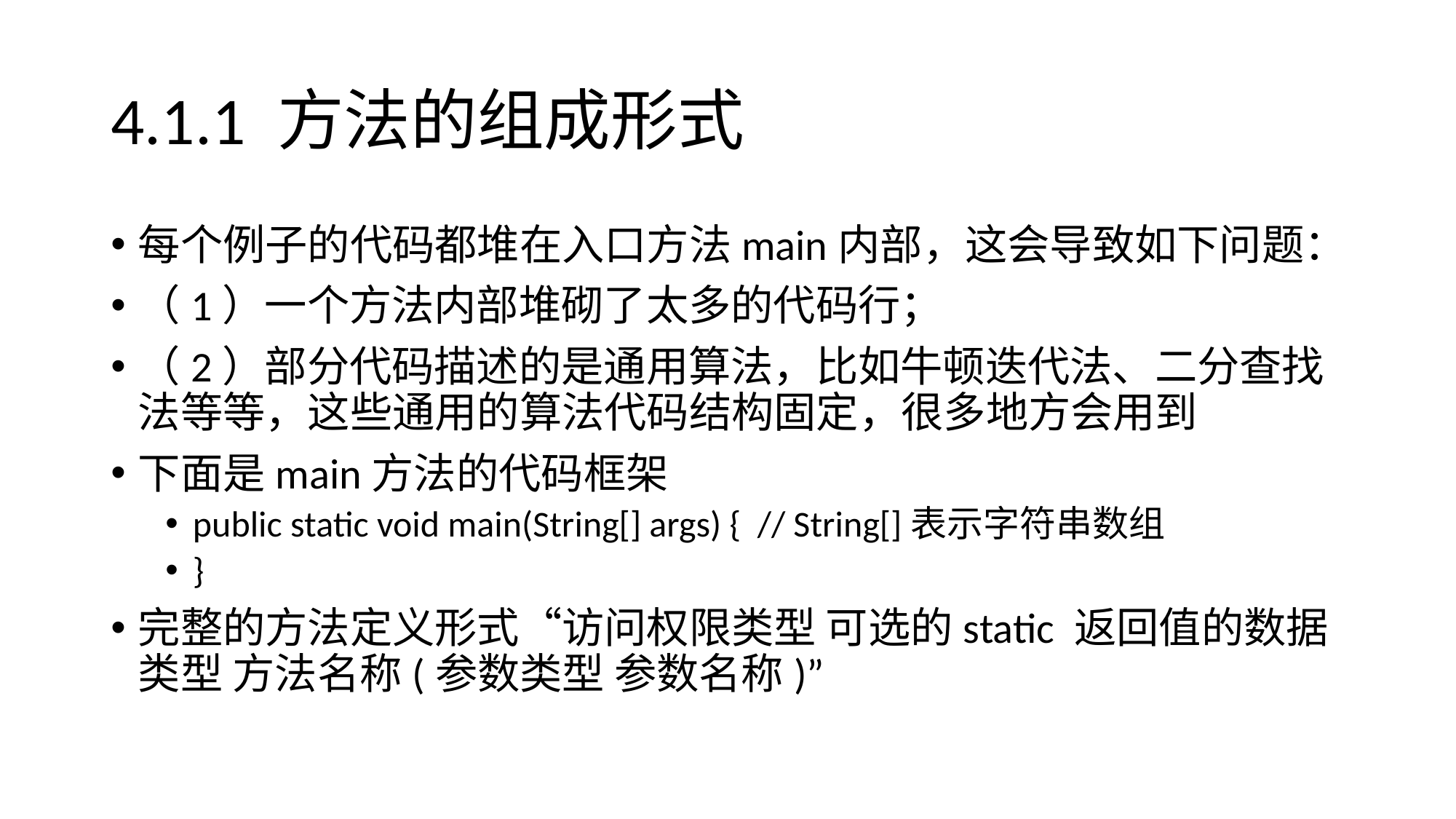

# 4.1.1 方法的组成形式
每个例子的代码都堆在入口方法main内部，这会导致如下问题：
（1）一个方法内部堆砌了太多的代码行；
（2）部分代码描述的是通用算法，比如牛顿迭代法、二分查找法等等，这些通用的算法代码结构固定，很多地方会用到
下面是main方法的代码框架
public static void main(String[] args) {  // String[]表示字符串数组
}
完整的方法定义形式“访问权限类型 可选的static 返回值的数据类型 方法名称(参数类型 参数名称)”